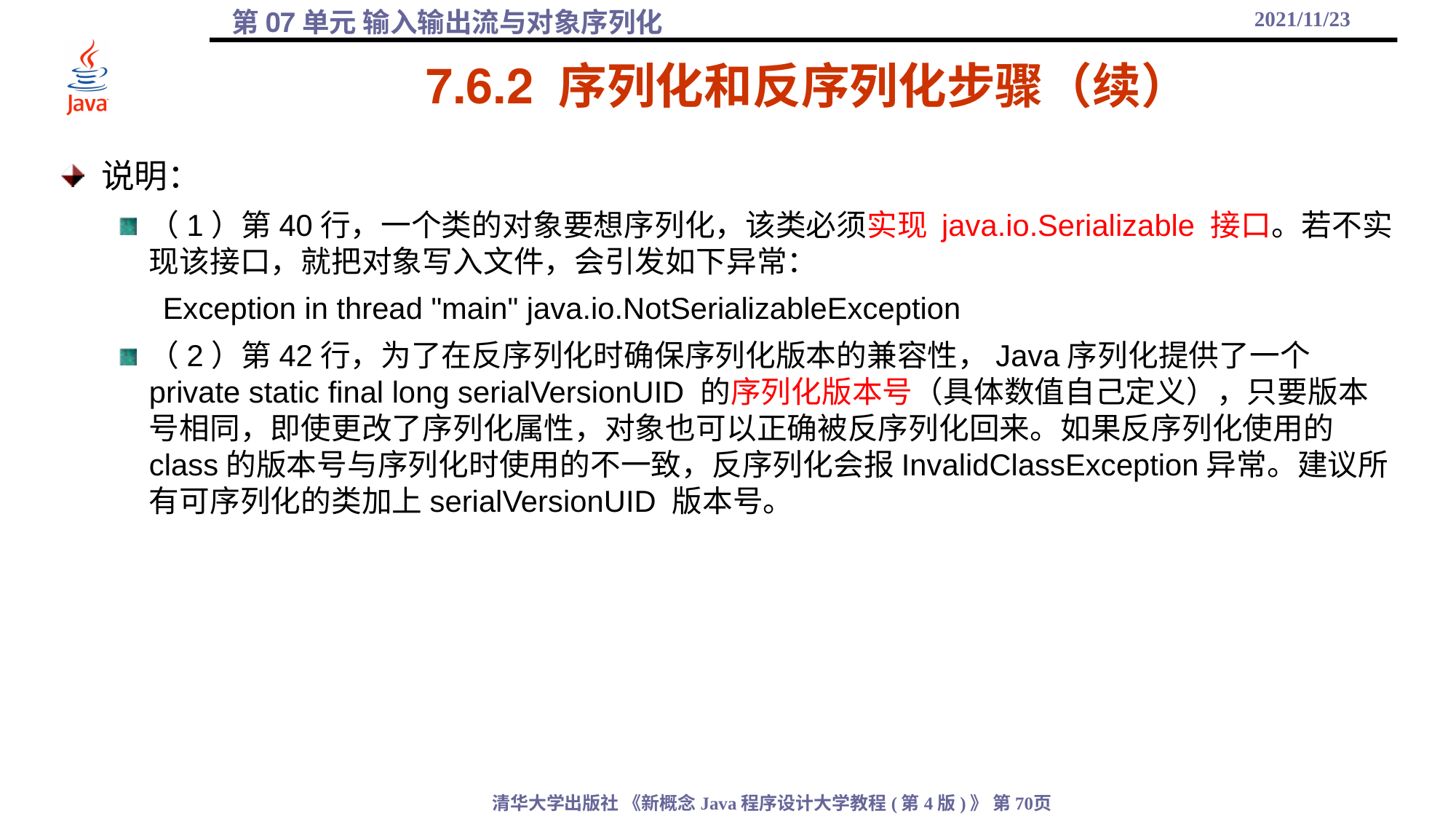

2021/11/23
# 7.6.2 序列化和反序列化步骤（续）
说明：
（1）第40行，一个类的对象要想序列化，该类必须实现 java.io.Serializable 接口。若不实现该接口，就把对象写入文件，会引发如下异常：
Exception in thread "main" java.io.NotSerializableException
（2）第42行，为了在反序列化时确保序列化版本的兼容性，Java序列化提供了一个private static final long serialVersionUID 的序列化版本号（具体数值自己定义），只要版本号相同，即使更改了序列化属性，对象也可以正确被反序列化回来。如果反序列化使用的class的版本号与序列化时使用的不一致，反序列化会报InvalidClassException异常。建议所有可序列化的类加上serialVersionUID 版本号。